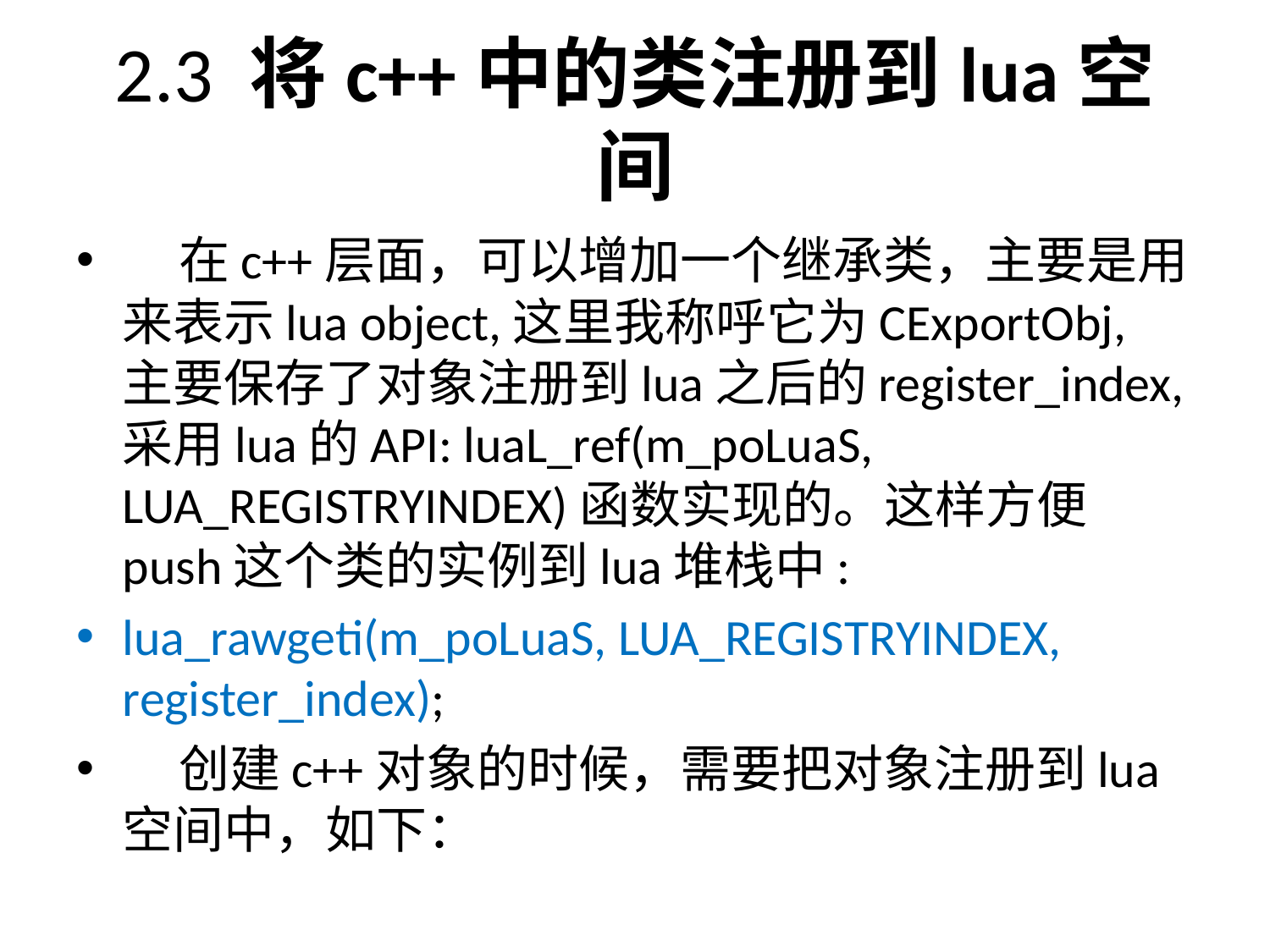

# 2.3 将c++中的类注册到lua空间
    在c++层面，可以增加一个继承类，主要是用来表示lua object,这里我称呼它为CExportObj, 主要保存了对象注册到lua之后的register_index, 采用lua的API: luaL_ref(m_poLuaS, LUA_REGISTRYINDEX)函数实现的。这样方便push这个类的实例到lua堆栈中:
lua_rawgeti(m_poLuaS, LUA_REGISTRYINDEX, register_index);
    创建c++对象的时候，需要把对象注册到lua空间中，如下：